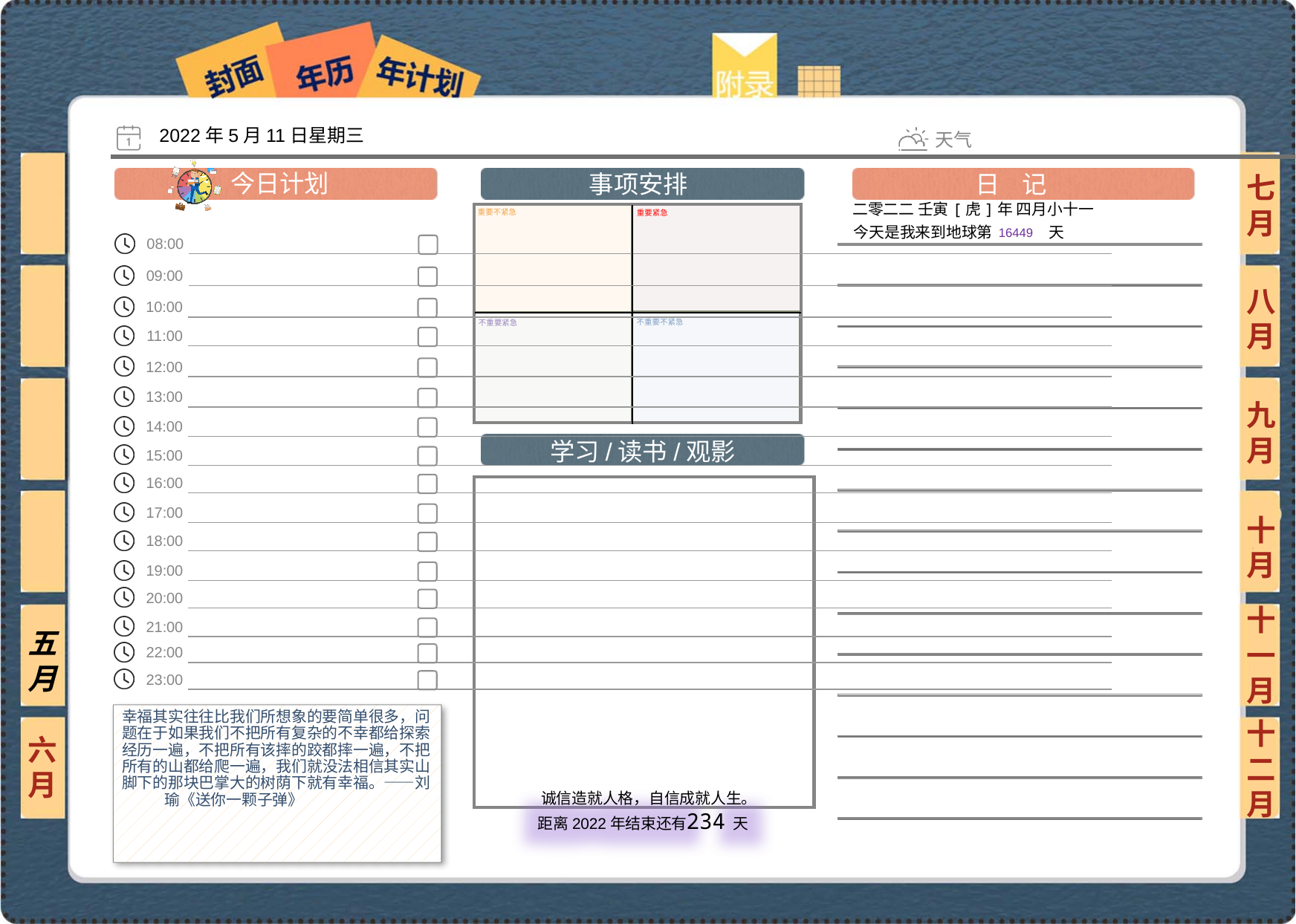

2022年5月11日星期三
七月
二零二二 壬寅[虎]年 四月小十一
16449
八月
九月
十月
十一月
五月
幸福其实往往比我们所想象的要简单很多，问题在于如果我们不把所有复杂的不幸都给探索经历一遍，不把所有该摔的跤都摔一遍，不把所有的山都给爬一遍，我们就没法相信其实山脚下的那块巴掌大的树荫下就有幸福。——刘瑜《送你一颗子弹》

六月
十二月
234
 诚信造就人格，自信成就人生。